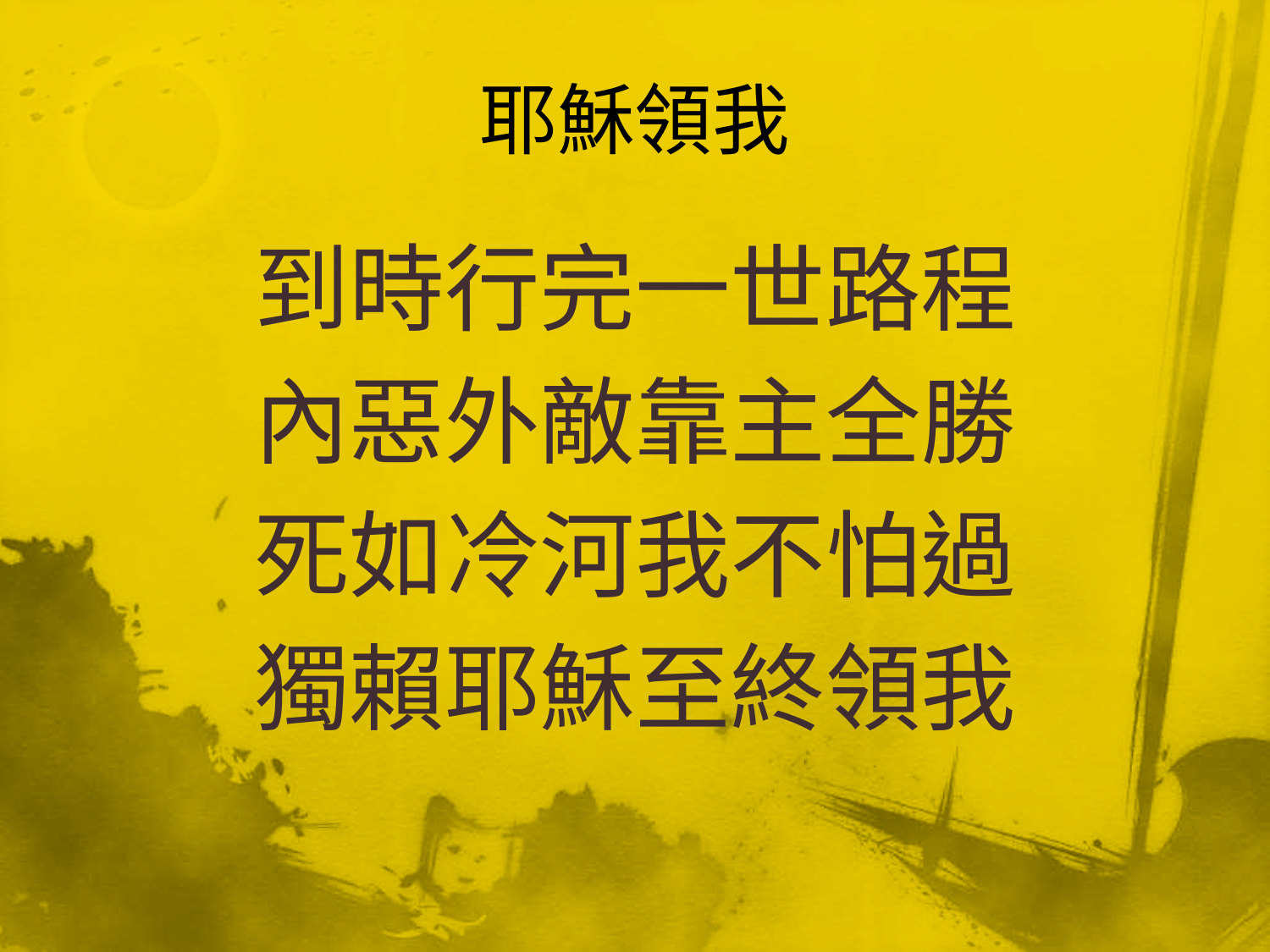

# 耶穌領我
到時行完一世路程
內惡外敵靠主全勝
死如冷河我不怕過
獨賴耶穌至終領我